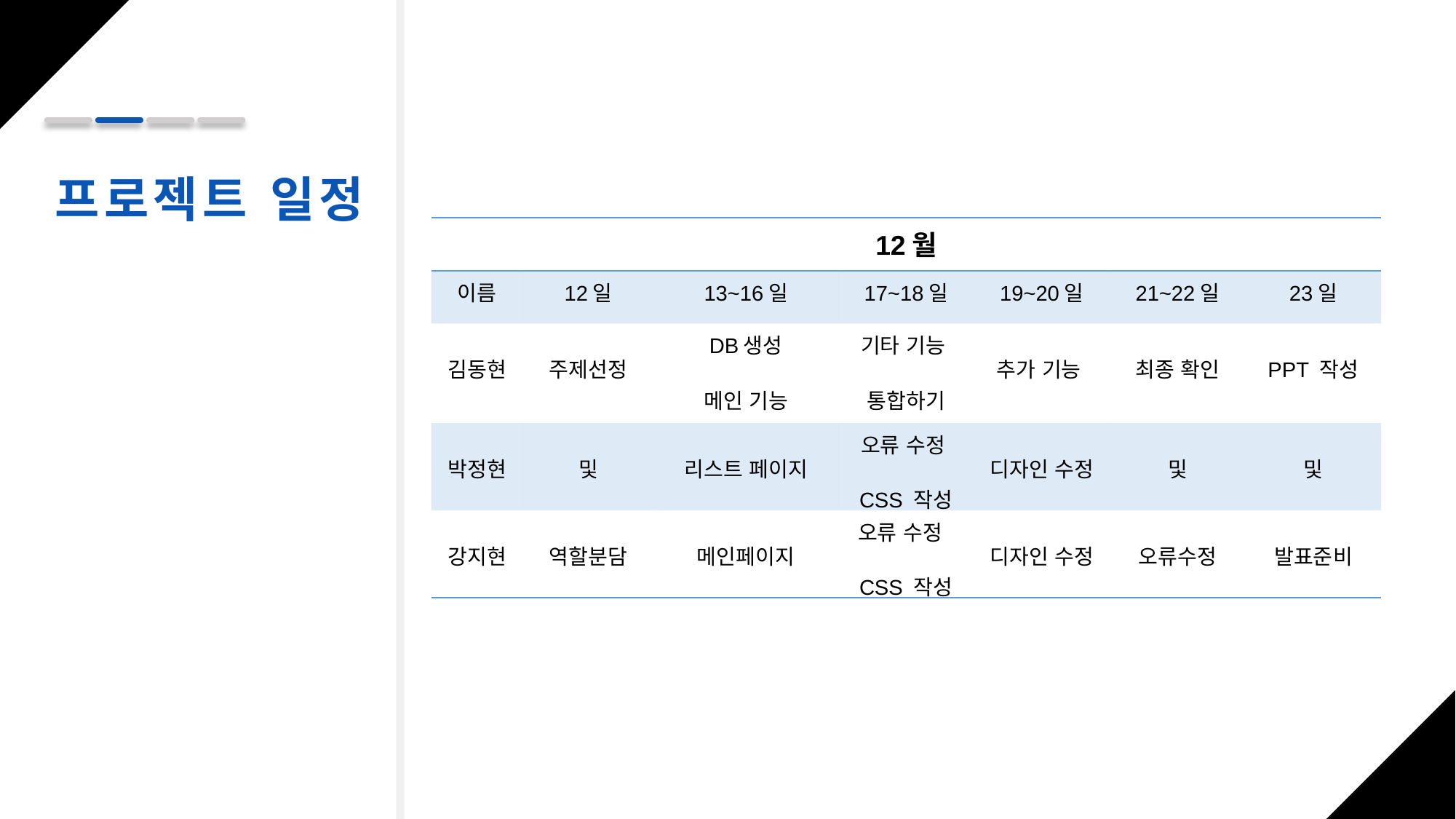

프로젝트 일정
| 12월 |  |  |  |  |  |  |
| --- | --- | --- | --- | --- | --- | --- |
| 이름 | 12일 | 13~16일 | 17~18일 | 19~20일 | 21~22일 | 23일 |
| 김동현 | 주제선정 | DB생성 메인 기능 | 기타 기능 통합하기 | 추가 기능 | 최종 확인 | PPT 작성 |
| 박정현 | 및 | 리스트 페이지 | 오류 수정 CSS 작성 | 디자인 수정 | 및 | 및 |
| 강지현 | 역할분담 | 메인페이지 | 오류 수정 CSS 작성 | 디자인 수정 | 오류수정 | 발표준비 |